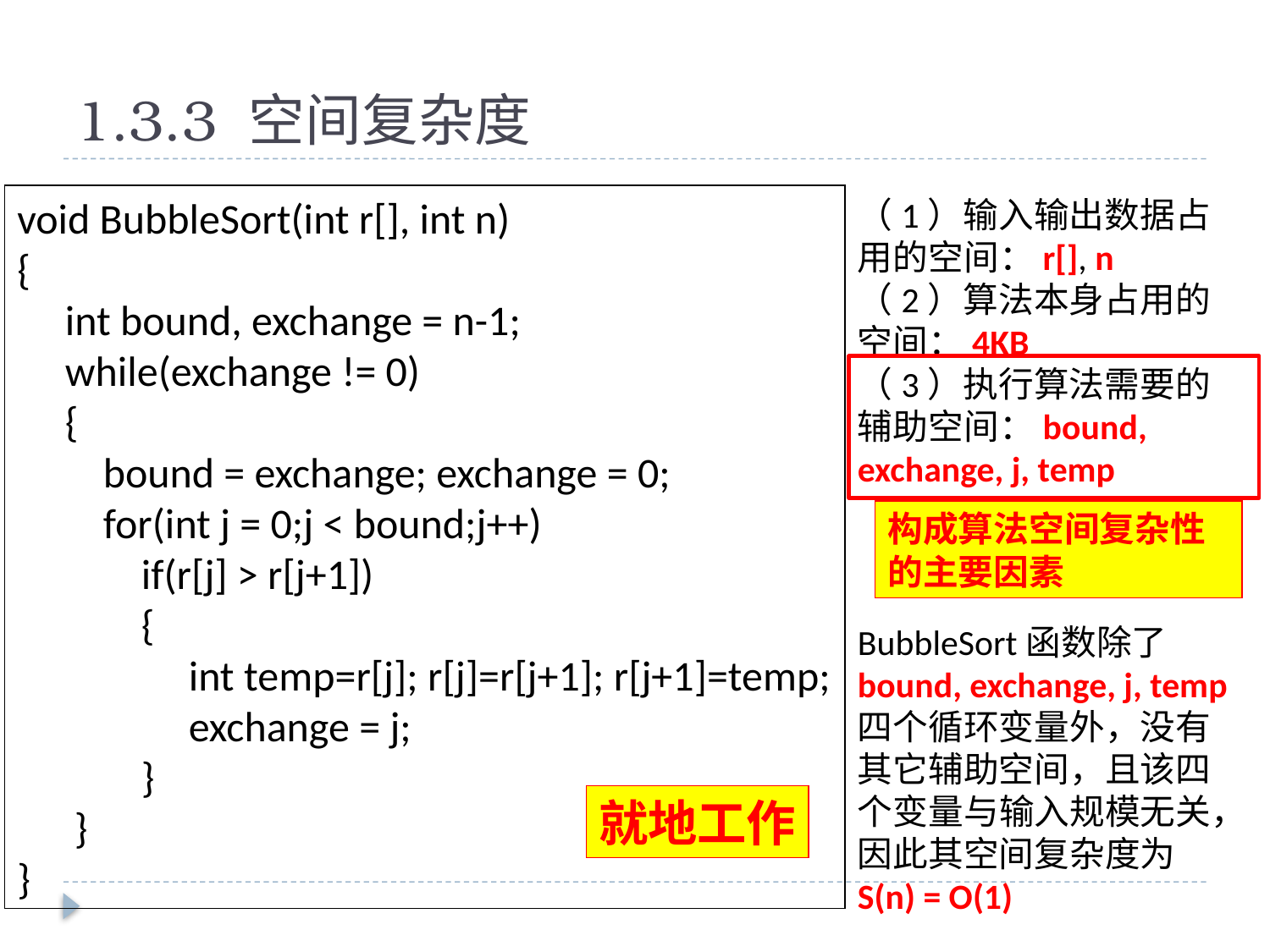

# 1.3.3 空间复杂度
void BubbleSort(int r[], int n)
{
     int bound, exchange = n-1;
     while(exchange != 0)
     {
         bound = exchange; exchange = 0;
         for(int j = 0;j < bound;j++)
             if(r[j] > r[j+1])
             {
                  int temp=r[j]; r[j]=r[j+1]; r[j+1]=temp;
                  exchange = j;
             }
      }
}
（1）输入输出数据占用的空间：r[], n
（2）算法本身占用的空间：4KB
（3）执行算法需要的辅助空间：bound, exchange, j, temp

构成算法空间复杂性的主要因素
BubbleSort函数除了bound, exchange, j, temp四个循环变量外，没有其它辅助空间，且该四个变量与输入规模无关，因此其空间复杂度为
S(n) = O(1)
就地工作